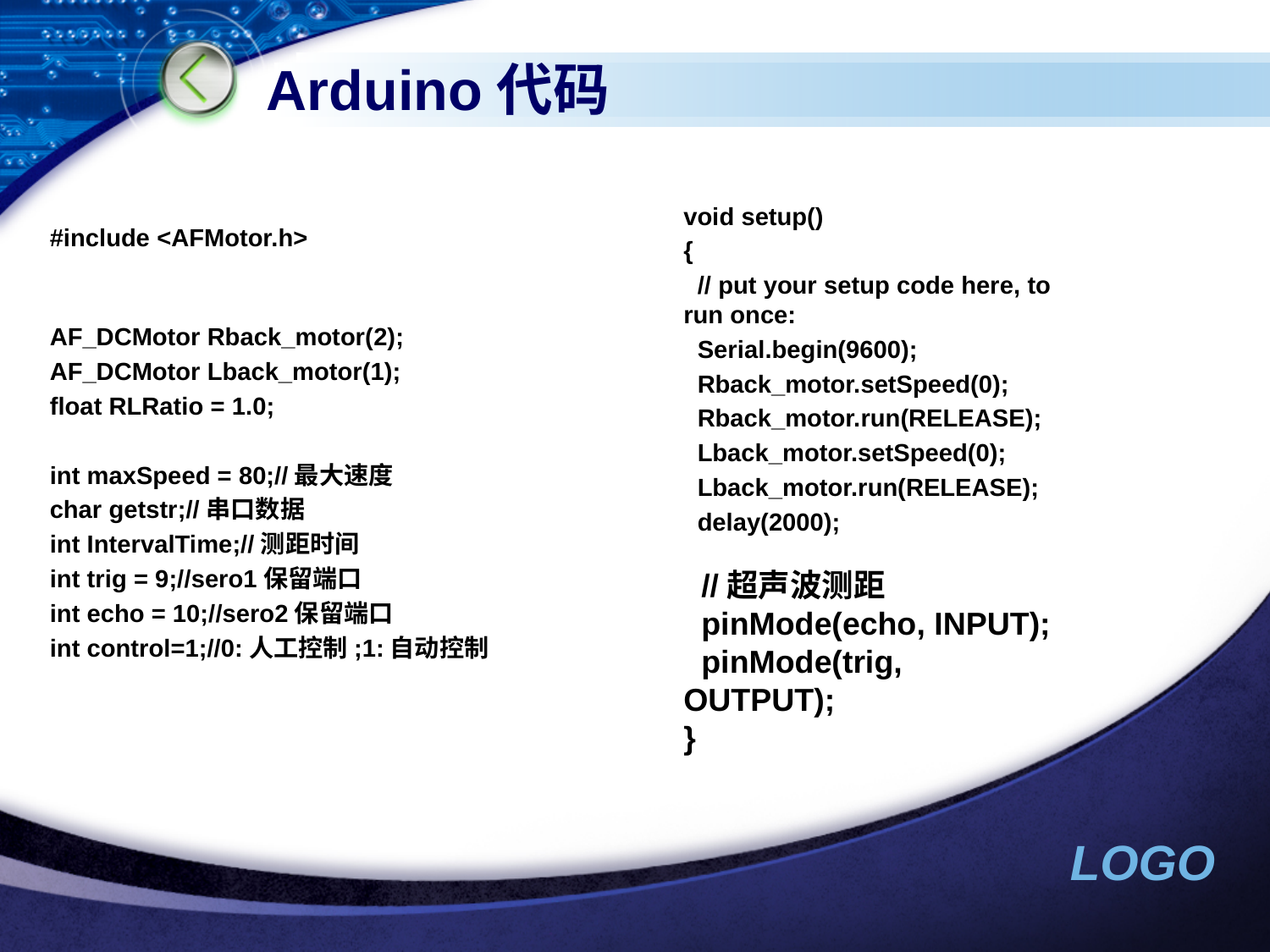

# Arduino代码

#include <AFMotor.h>

AF_DCMotor Rback_motor(2);
AF_DCMotor Lback_motor(1);
float RLRatio = 1.0;

int maxSpeed = 80;//最大速度
char getstr;//串口数据
int IntervalTime;//测距时间
int trig = 9;//sero1保留端口
int echo = 10;//sero2保留端口
int control=1;//0:人工控制;1:自动控制

void setup()
{
  // put your setup code here, to run once:
  Serial.begin(9600);
  Rback_motor.setSpeed(0);
  Rback_motor.run(RELEASE);
  Lback_motor.setSpeed(0);
  Lback_motor.run(RELEASE);
  delay(2000);

  //超声波测距
  pinMode(echo, INPUT);
  pinMode(trig, OUTPUT);
}